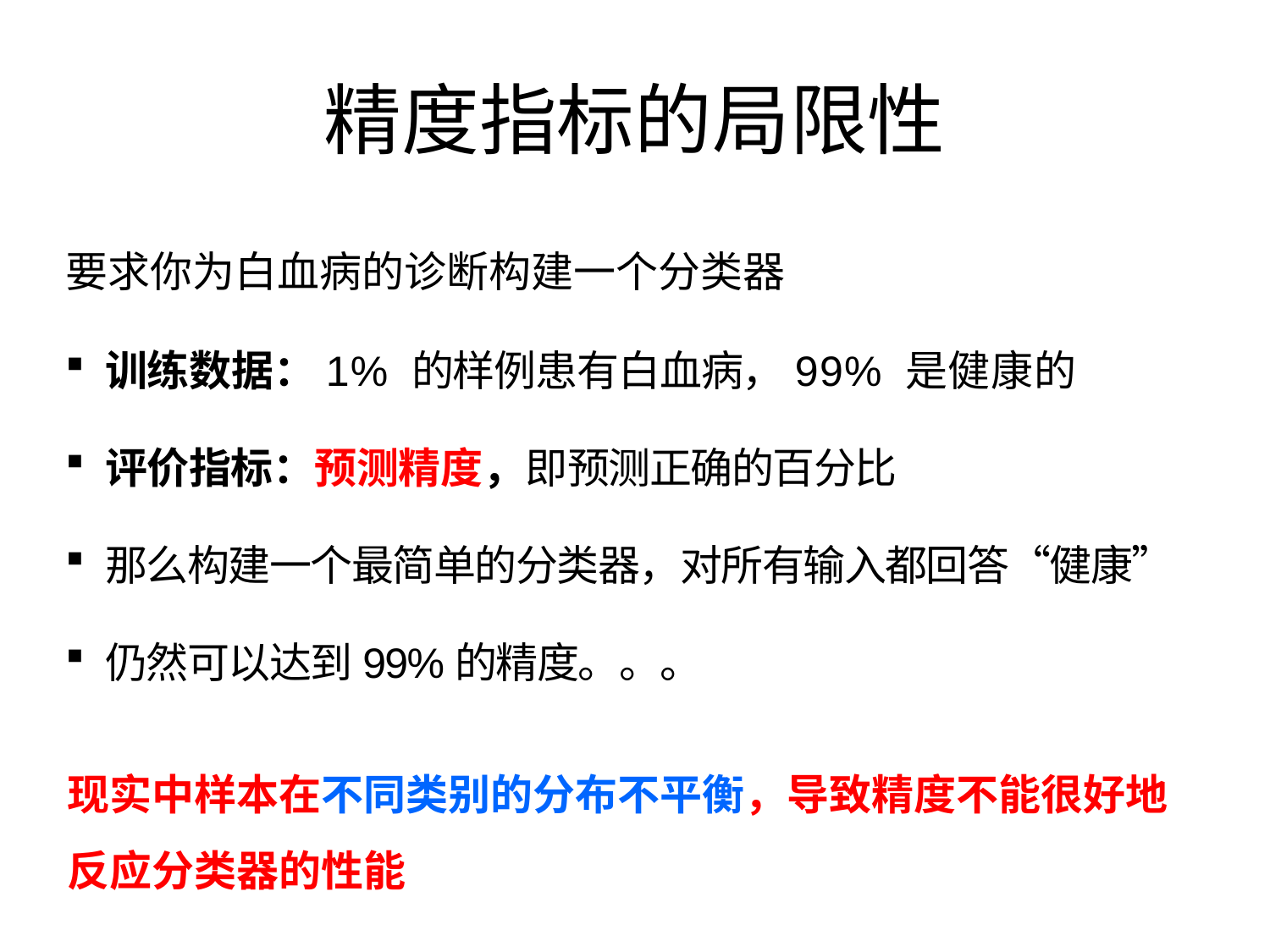

# 精度指标的局限性
要求你为白血病的诊断构建一个分类器
训练数据：1% 的样例患有白血病，99% 是健康的
评价指标：预测精度，即预测正确的百分比
那么构建一个最简单的分类器，对所有输入都回答“健康”
仍然可以达到99%的精度。。。
现实中样本在不同类别的分布不平衡，导致精度不能很好地反应分类器的性能